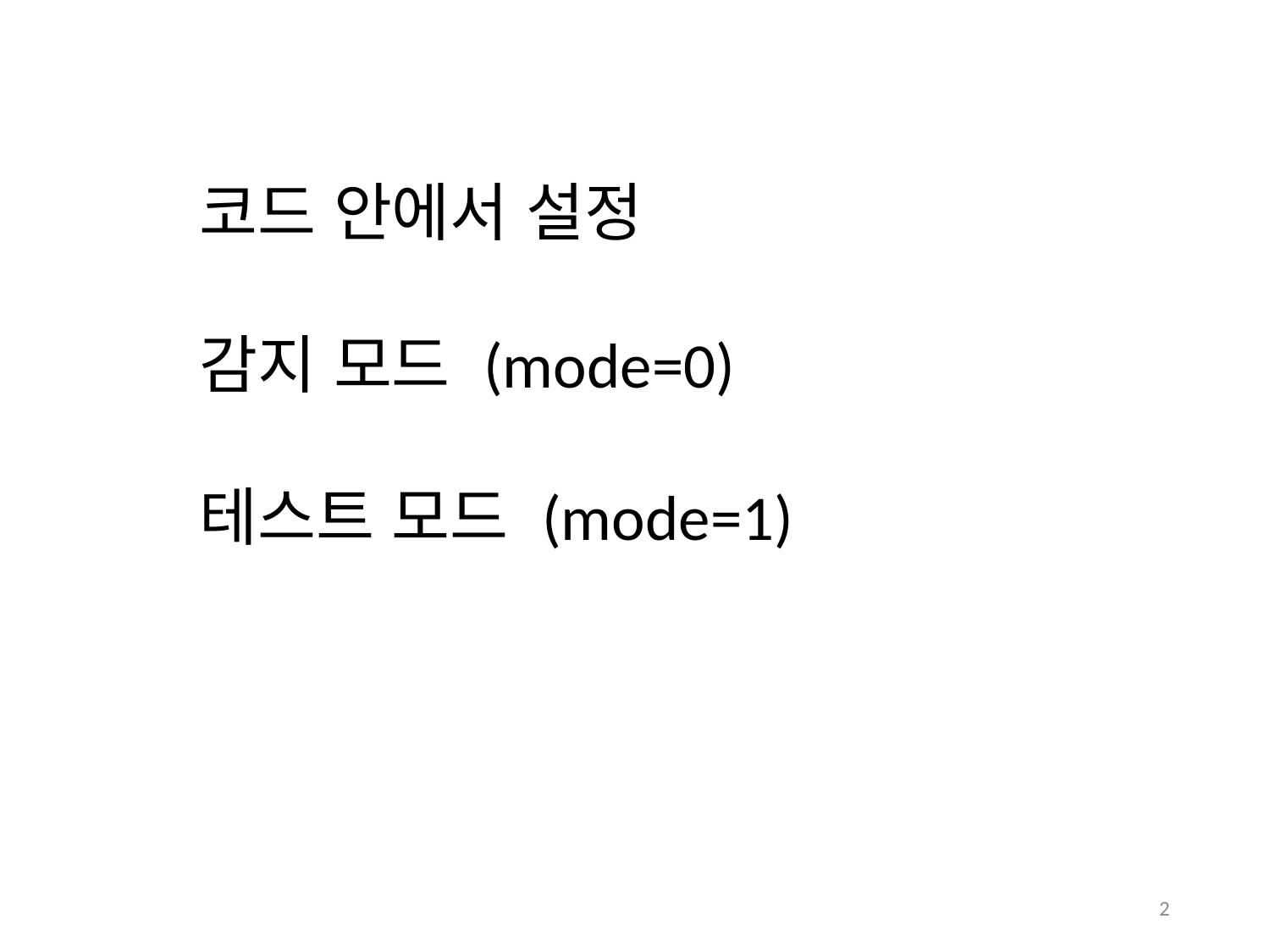

코드 안에서 설정

감지 모드 (mode=0)

테스트 모드 (mode=1)

2